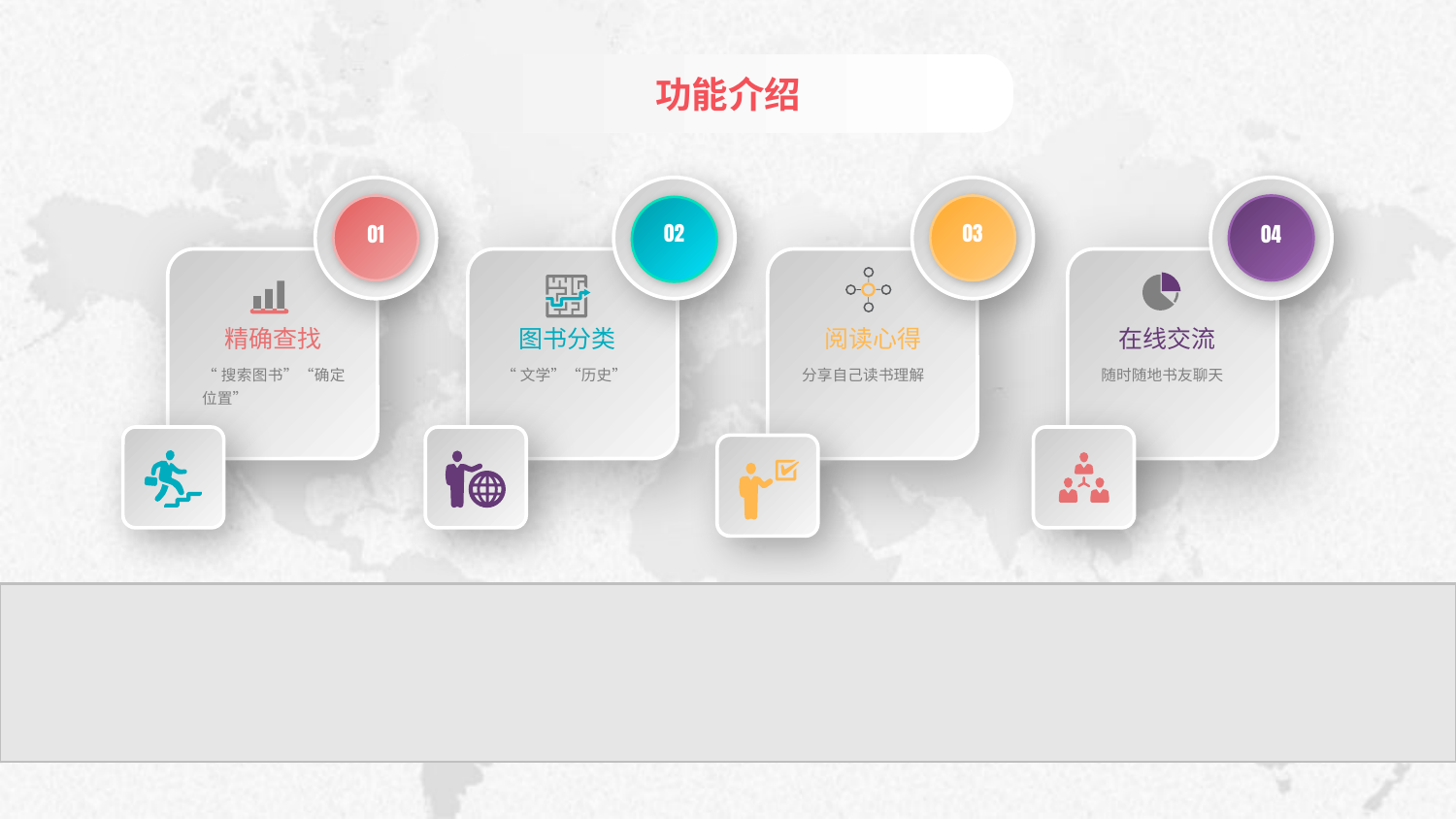

功能介绍

01

02

03

04

图书分类
“文学”“历史”
阅读心得
分享自己读书理解
在线交流
随时随地书友聊天
精确查找
“搜索图书”“确定位置”